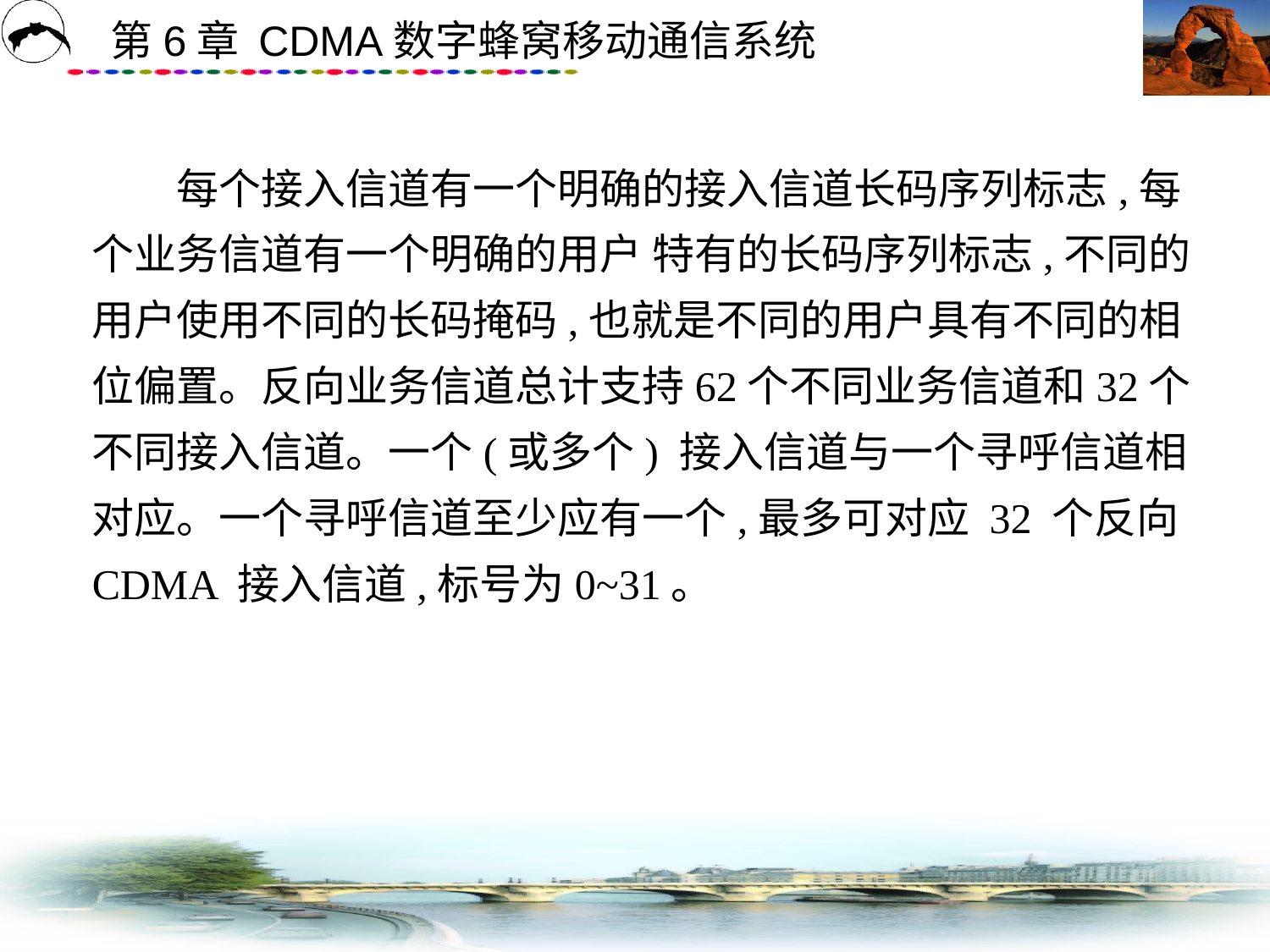

# 每个接入信道有一个明确的接入信道长码序列标志,每个业务信道有一个明确的用户 特有的长码序列标志,不同的用户使用不同的长码掩码,也就是不同的用户具有不同的相 位偏置。反向业务信道总计支持62个不同业务信道和32个不同接入信道。一个(或多个) 接入信道与一个寻呼信道相对应。一个寻呼信道至少应有一个,最多可对应 32 个反向 CDMA 接入信道,标号为0~31。